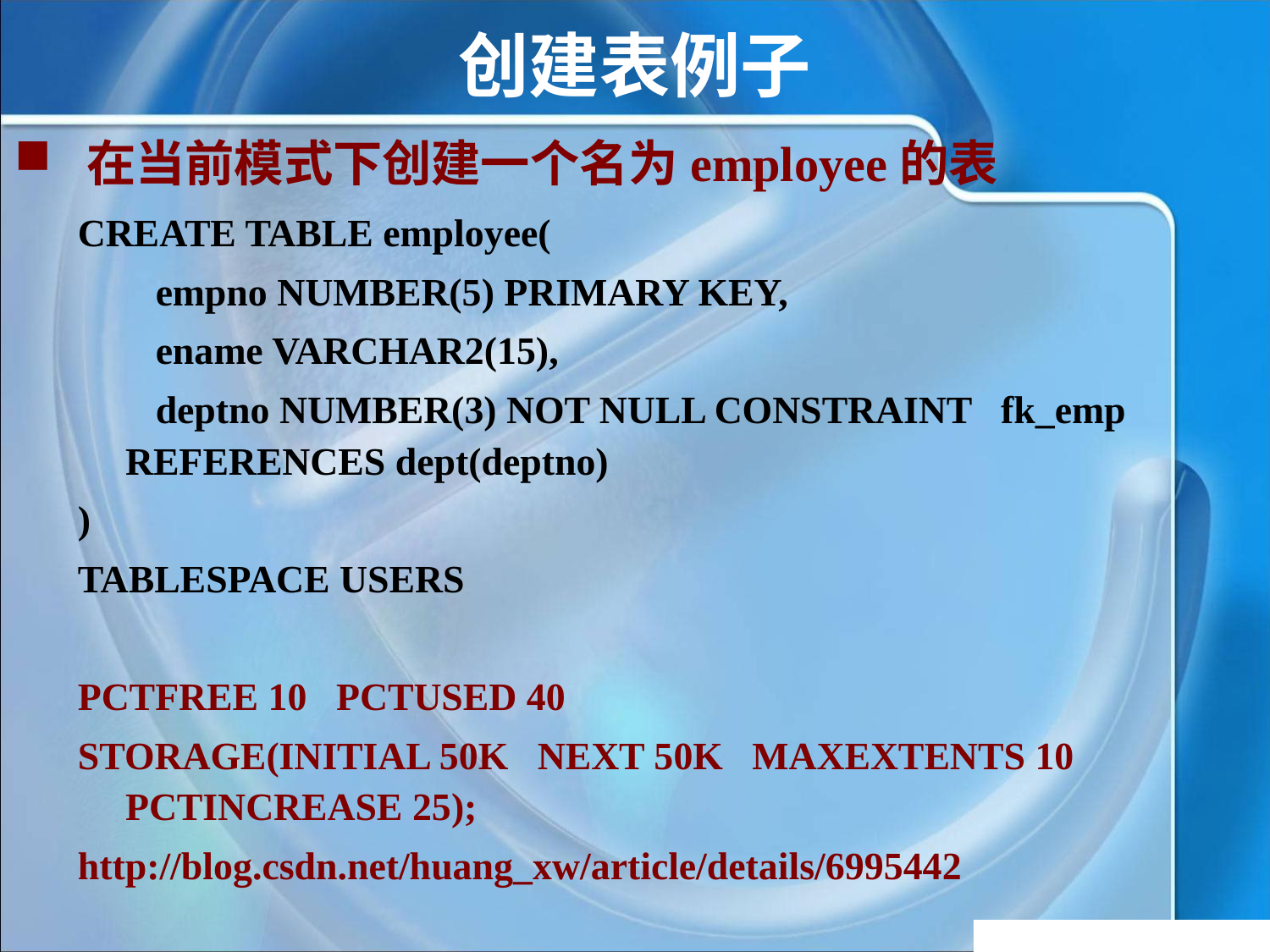

# 创建表例子
  在当前模式下创建一个名为employee的表
CREATE TABLE employee(
        empno NUMBER(5) PRIMARY KEY,
        ename VARCHAR2(15),
        deptno NUMBER(3) NOT NULL CONSTRAINT   fk_emp REFERENCES dept(deptno)
)
TABLESPACE USERS

PCTFREE 10   PCTUSED 40
STORAGE(INITIAL 50K   NEXT 50K   MAXEXTENTS 10   PCTINCREASE 25);
http://blog.csdn.net/huang_xw/article/details/6995442
11